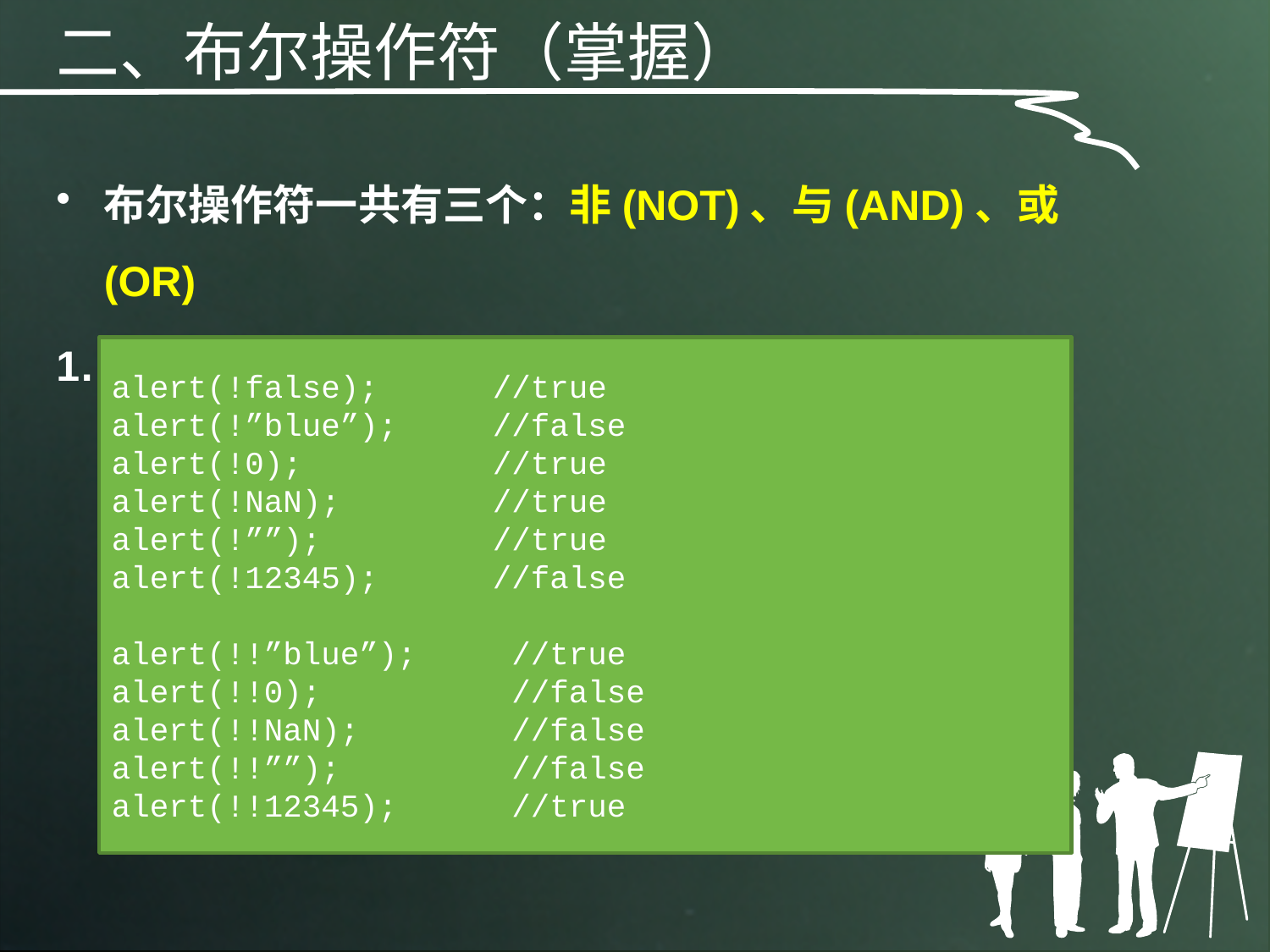

二、布尔操作符（掌握）

布尔操作符一共有三个：非(NOT)、与(AND)、或(OR)
逻辑非：由一个( ! )表示
alert(!false);      //true
alert(!”blue”);     //false
alert(!0);          //true
alert(!NaN);        //true
alert(!””);         //true
alert(!12345);      //false

alert(!!”blue”);     //true
alert(!!0);          //false
alert(!!NaN);        //false
alert(!!””);         //false
alert(!!12345);      //true